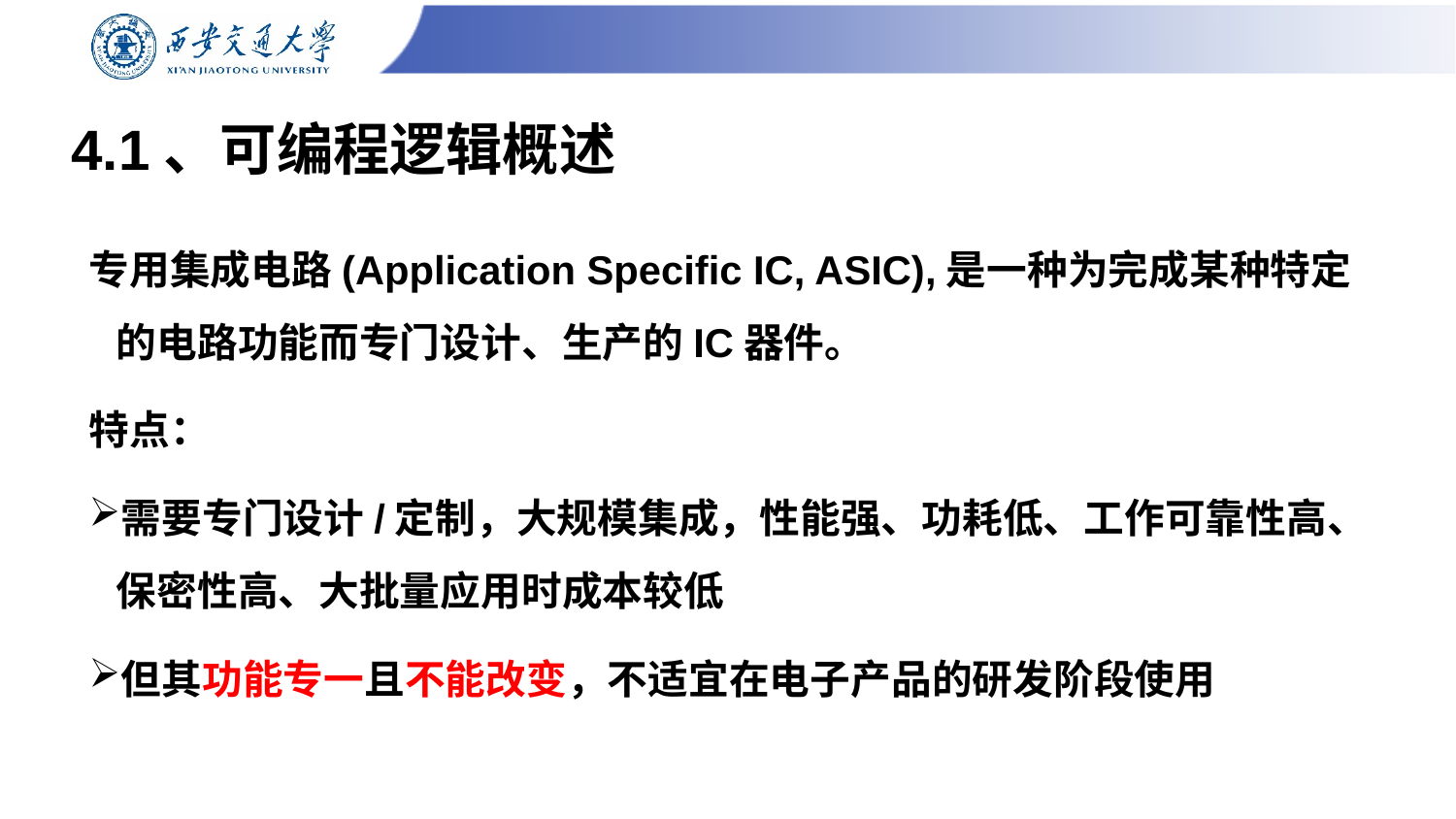

# 4.1、可编程逻辑概述
专用集成电路(Application Specific IC, ASIC),是一种为完成某种特定的电路功能而专门设计、生产的IC器件。
特点：
需要专门设计/定制，大规模集成，性能强、功耗低、工作可靠性高、保密性高、大批量应用时成本较低
但其功能专一且不能改变，不适宜在电子产品的研发阶段使用